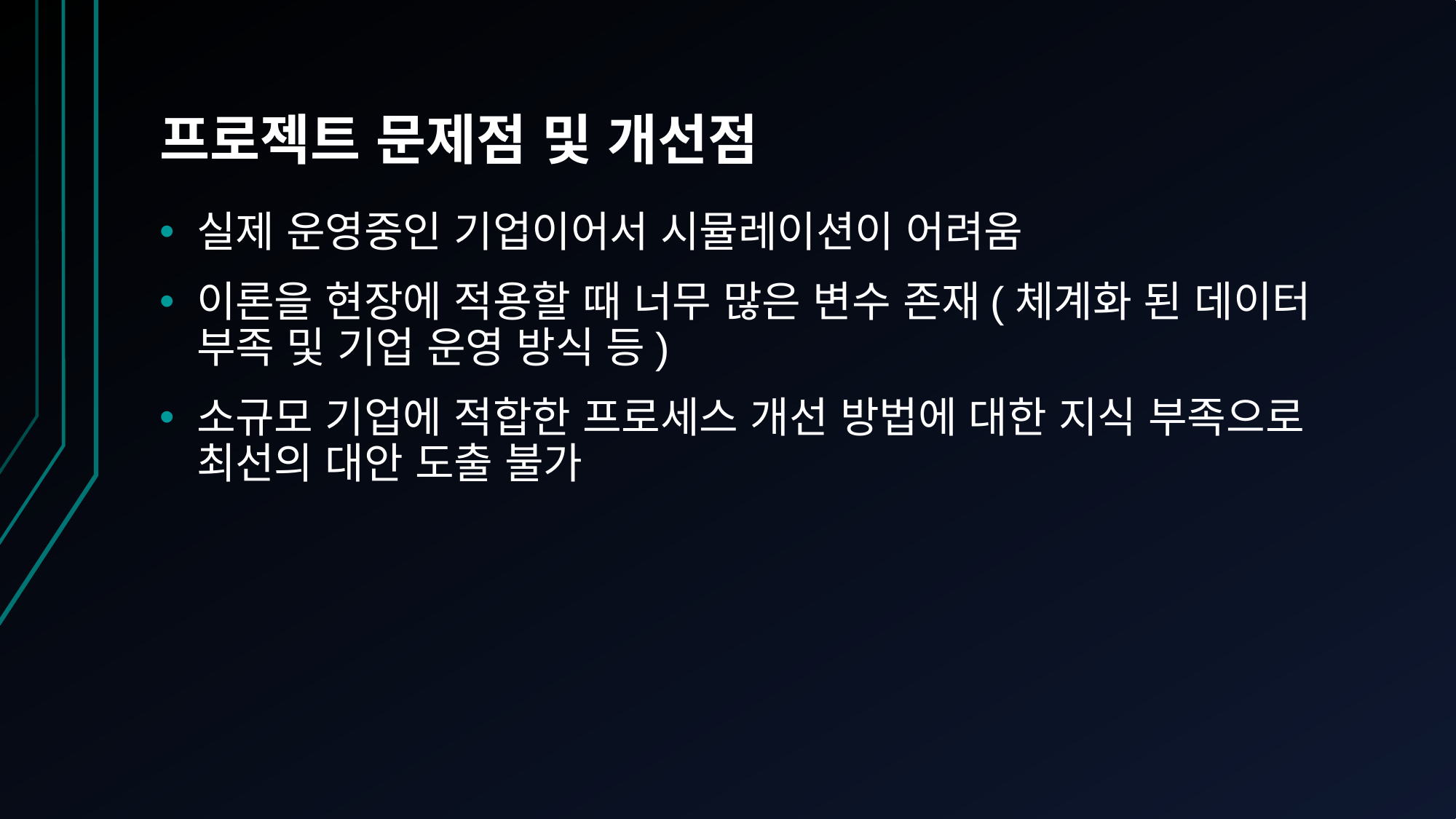

# 프로젝트 문제점 및 개선점
실제 운영중인 기업이어서 시뮬레이션이 어려움
이론을 현장에 적용할 때 너무 많은 변수 존재(체계화 된 데이터 부족 및 기업 운영 방식 등)
소규모 기업에 적합한 프로세스 개선 방법에 대한 지식 부족으로 최선의 대안 도출 불가